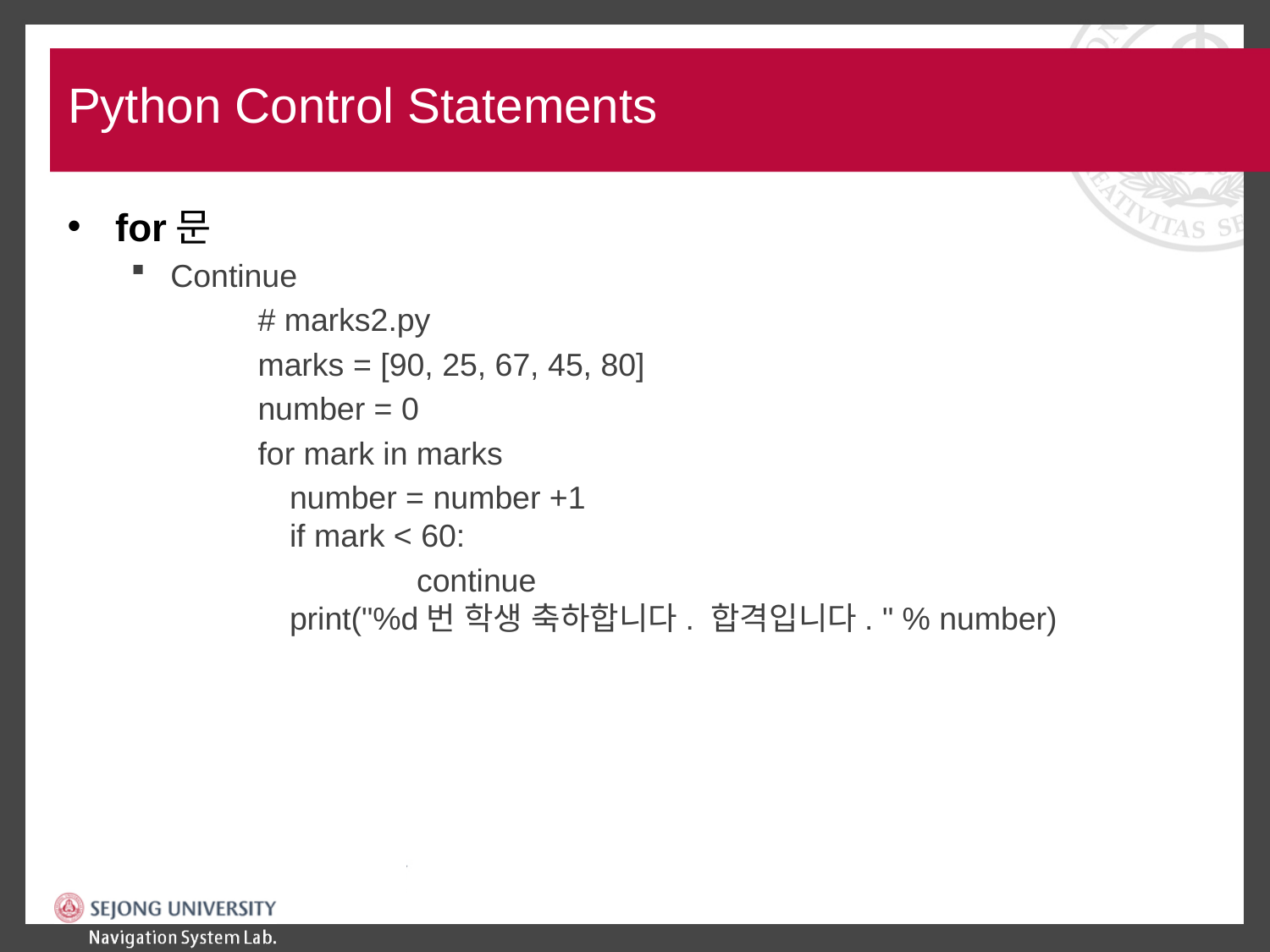

# Python Control Statements
for문
Continue
# marks2.py
marks = [90, 25, 67, 45, 80]
number = 0
for mark in marks
	number = number +1
if mark < 60:
		continue
print("%d번 학생 축하합니다. 합격입니다. " % number)